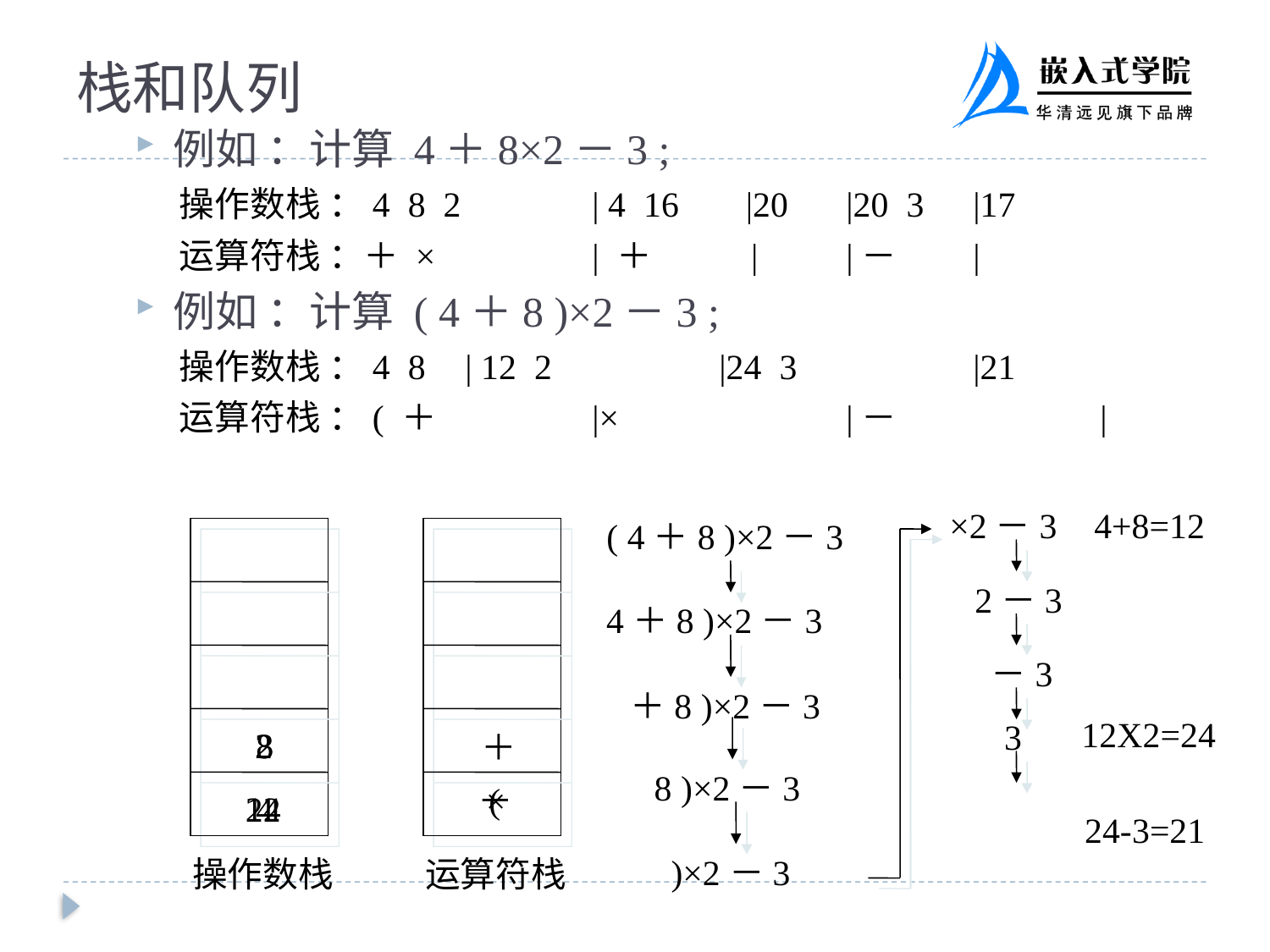

# 栈和队列
例如 ：计算 4＋8×2－3 ;
操作数栈 ：4  8  2   	| 4  16	   |20	|20  3	|17
运算符栈 ：＋ ×    	| ＋	   |	|－	|
例如 ：计算 ( 4＋8 )×2－3 ;
操作数栈 ：4  8    	| 12  2		|24  3		|21
运算符栈 ：( ＋     	|×		|－		|
×2－3
4+8=12
( 4＋8 )×2－3

2－3
4＋8 )×2－3

－3
＋8 )×2－3

12X2=24
3
2
8
3

＋

8 )×2－3
×
－
(
12
24
4

24-3=21
)×2－3
操作数栈
运算符栈
99